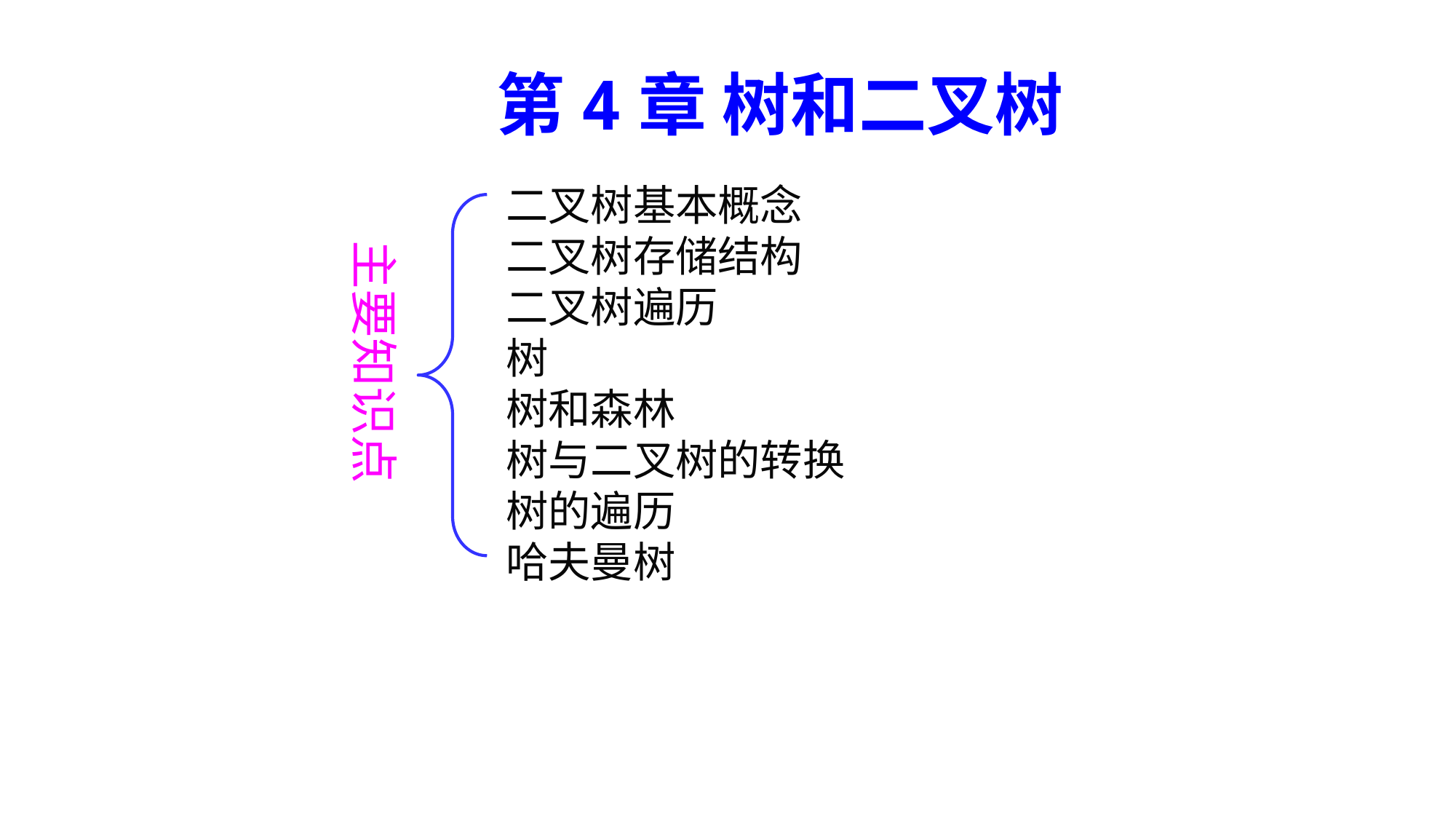

# 第4章 树和二叉树
二叉树基本概念
二叉树存储结构
二叉树遍历
树
树和森林
树与二叉树的转换
树的遍历
哈夫曼树

主要知识点